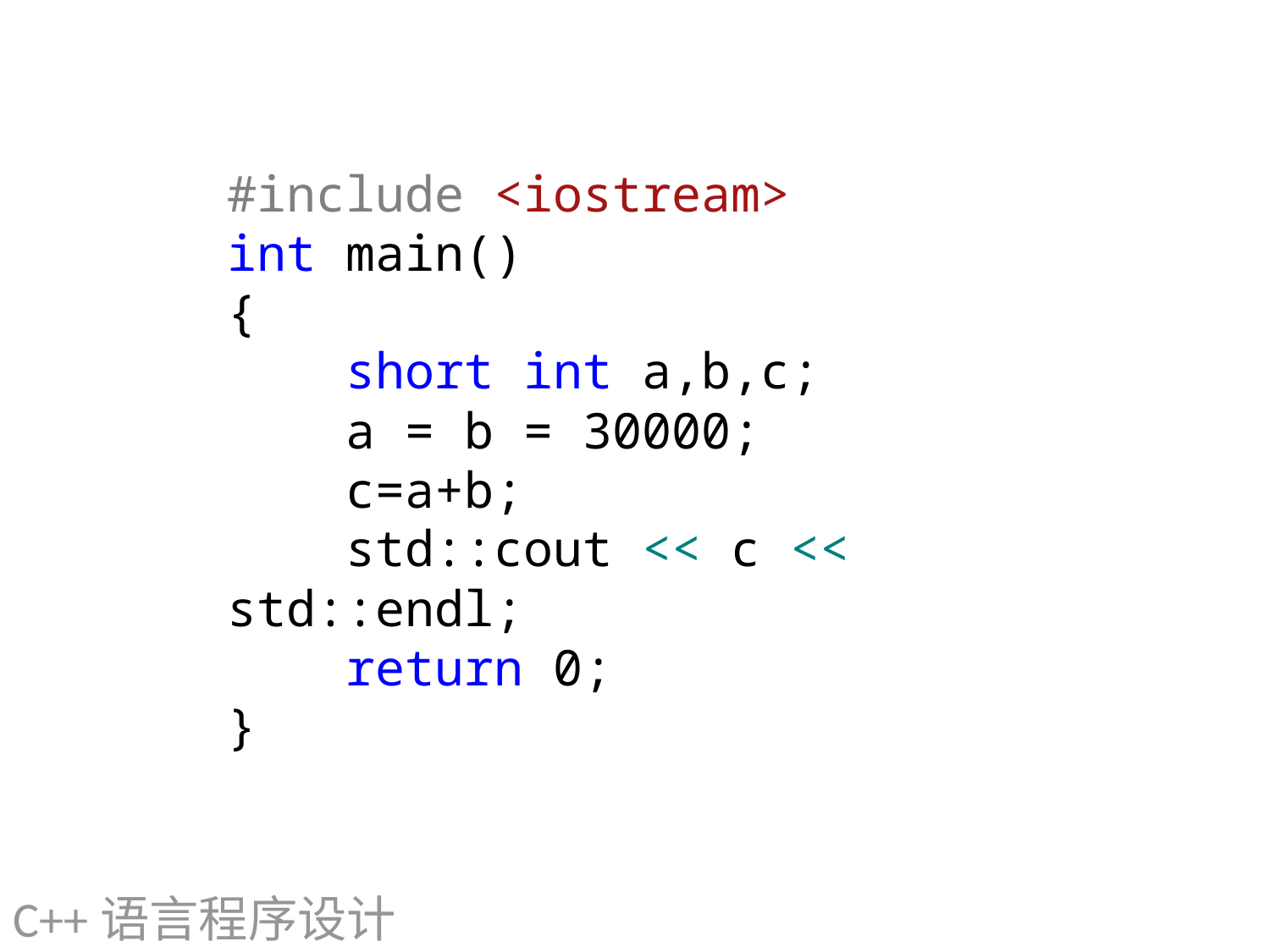

#
#include <iostream>
int main()
{
    short int a,b,c;
    a = b = 30000;
    c=a+b;
    std::cout << c << std::endl;
    return 0;
}
C++语言程序设计
7